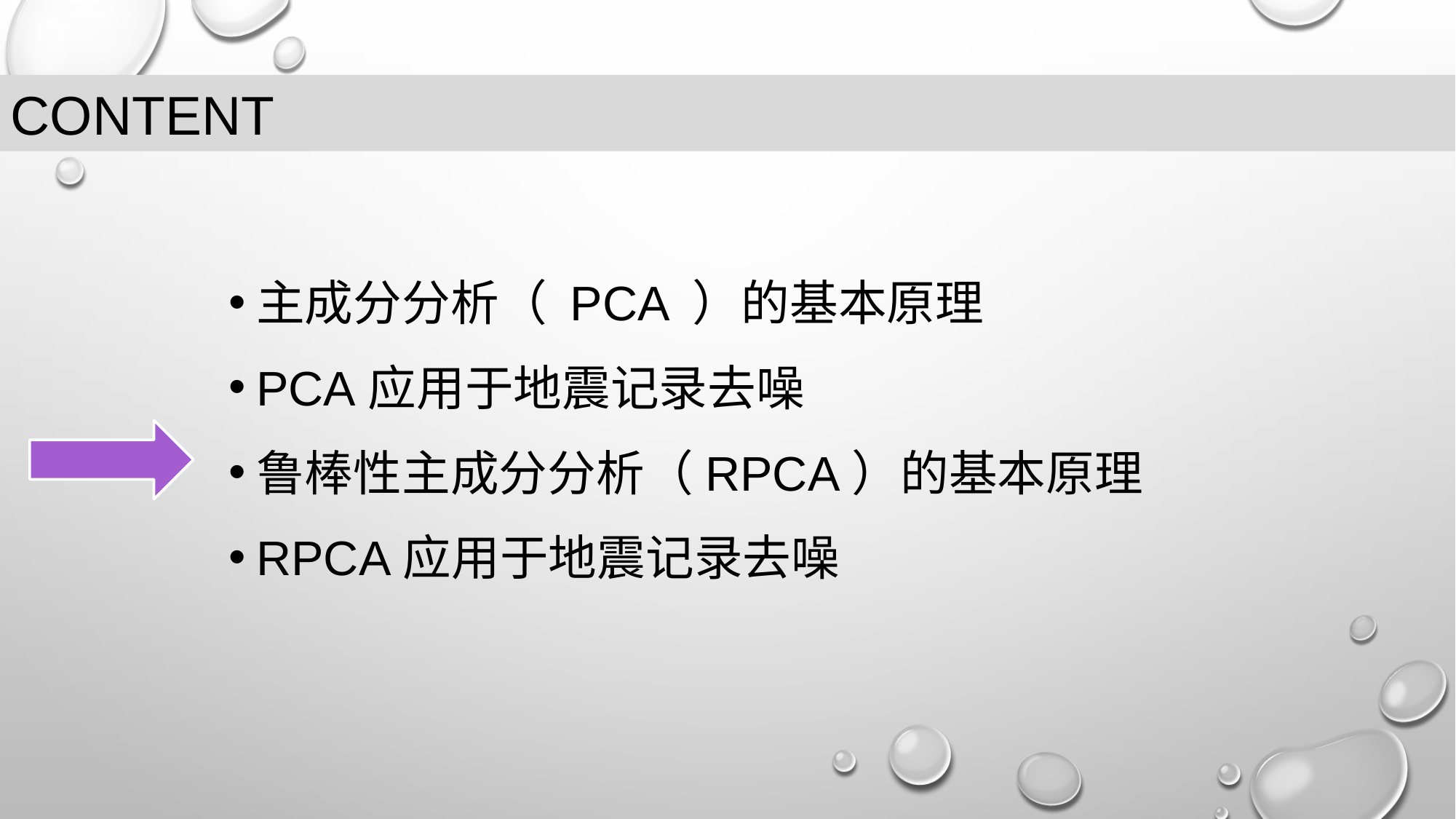

CONTENT
主成分分析（ PCA ）的基本原理
PCA应用于地震记录去噪
鲁棒性主成分分析（RPCA）的基本原理
RPCA应用于地震记录去噪